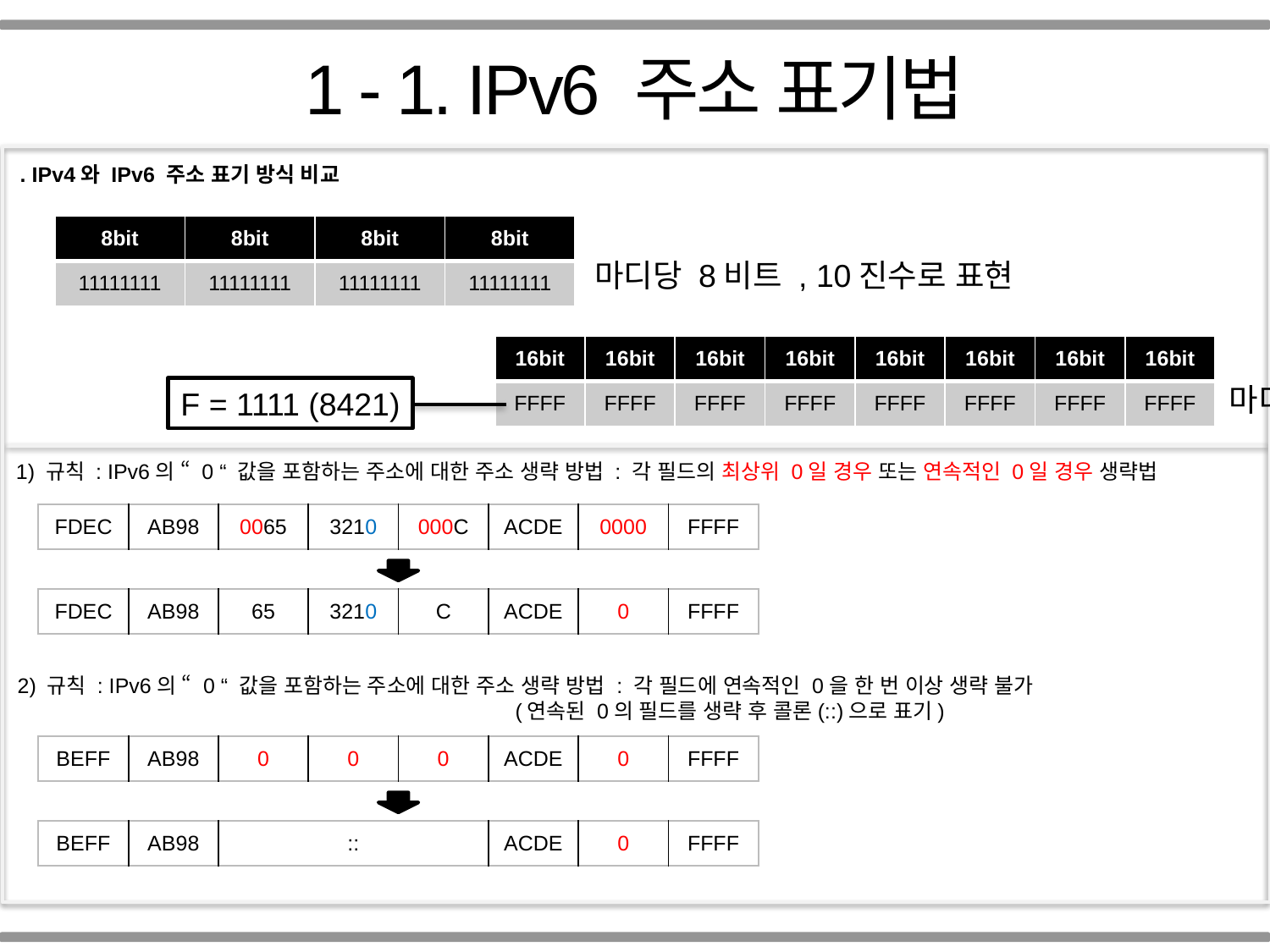

Part 01

1 - 1. IPv6 주소 표기법

1. 표현 방식
. IPv4와 IPv6 주소 표기 방식 비교

| 8bit | 8bit | 8bit | 8bit |
| --- | --- | --- | --- |
| 11111111 | 11111111 | 11111111 | 11111111 |
마디당 8비트 , 10진수로 표현
| 16bit | 16bit | 16bit | 16bit | 16bit | 16bit | 16bit | 16bit |
| --- | --- | --- | --- | --- | --- | --- | --- |
| FFFF | FFFF | FFFF | FFFF | FFFF | FFFF | FFFF | FFFF |
마디당 16비트 , 16진수로 표현
F = 1111 (8421)
표기법(0의 생략)
1) 규칙 : IPv6의 “ 0 “ 값을 포함하는 주소에 대한 주소 생략 방법 : 각 필드의 최상위 0일 경우 또는 연속적인 0일 경우 생략법
| FDEC | AB98 | 0065 | 3210 | 000C | ACDE | 0000 | FFFF |
| --- | --- | --- | --- | --- | --- | --- | --- |

| FDEC | AB98 | 65 | 3210 | C | ACDE | 0 | FFFF |
| --- | --- | --- | --- | --- | --- | --- | --- |
2) 규칙 : IPv6의 “ 0 “ 값을 포함하는 주소에 대한 주소 생략 방법 : 각 필드에 연속적인 0을 한 번 이상 생략 불가
                                                                                    (연속된 0의 필드를 생략 후 콜론(::)으로 표기)
| BEFF | AB98 | 0 | 0 | 0 | ACDE | 0 | FFFF |
| --- | --- | --- | --- | --- | --- | --- | --- |

| BEFF | AB98 | :: | ACDE | 0 | FFFF |
| --- | --- | --- | --- | --- | --- |